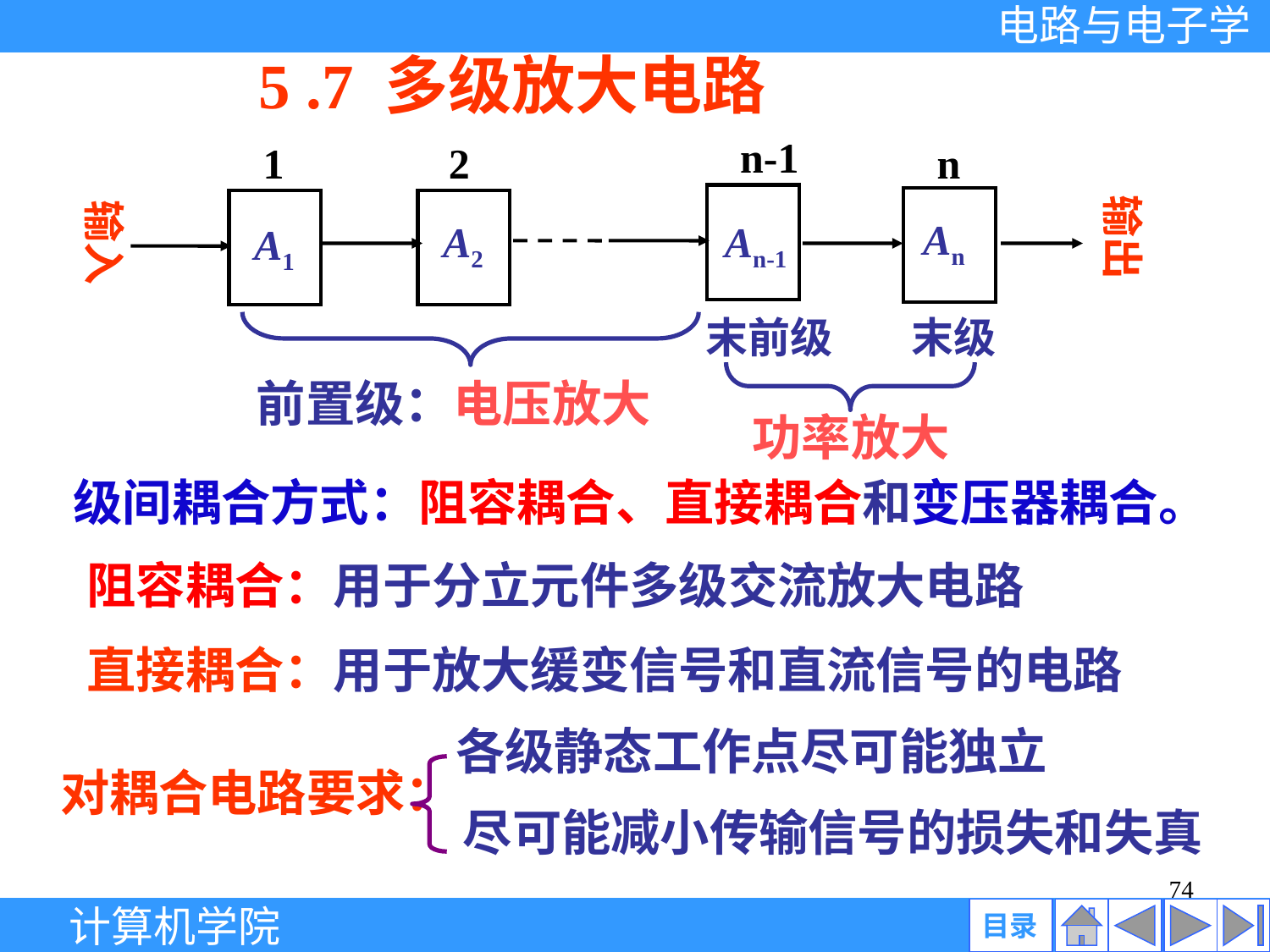

5 .7 多级放大电路
n-1
1
2
n
输出

An
A2
An-1
A1

输入

末前级
末级
功率放大

前置级：电压放大
级间耦合方式：阻容耦合、直接耦合和变压器耦合。
阻容耦合：用于分立元件多级交流放大电路
直接耦合：用于放大缓变信号和直流信号的电路
各级静态工作点尽可能独立
对耦合电路要求：

尽可能减小传输信号的损失和失真